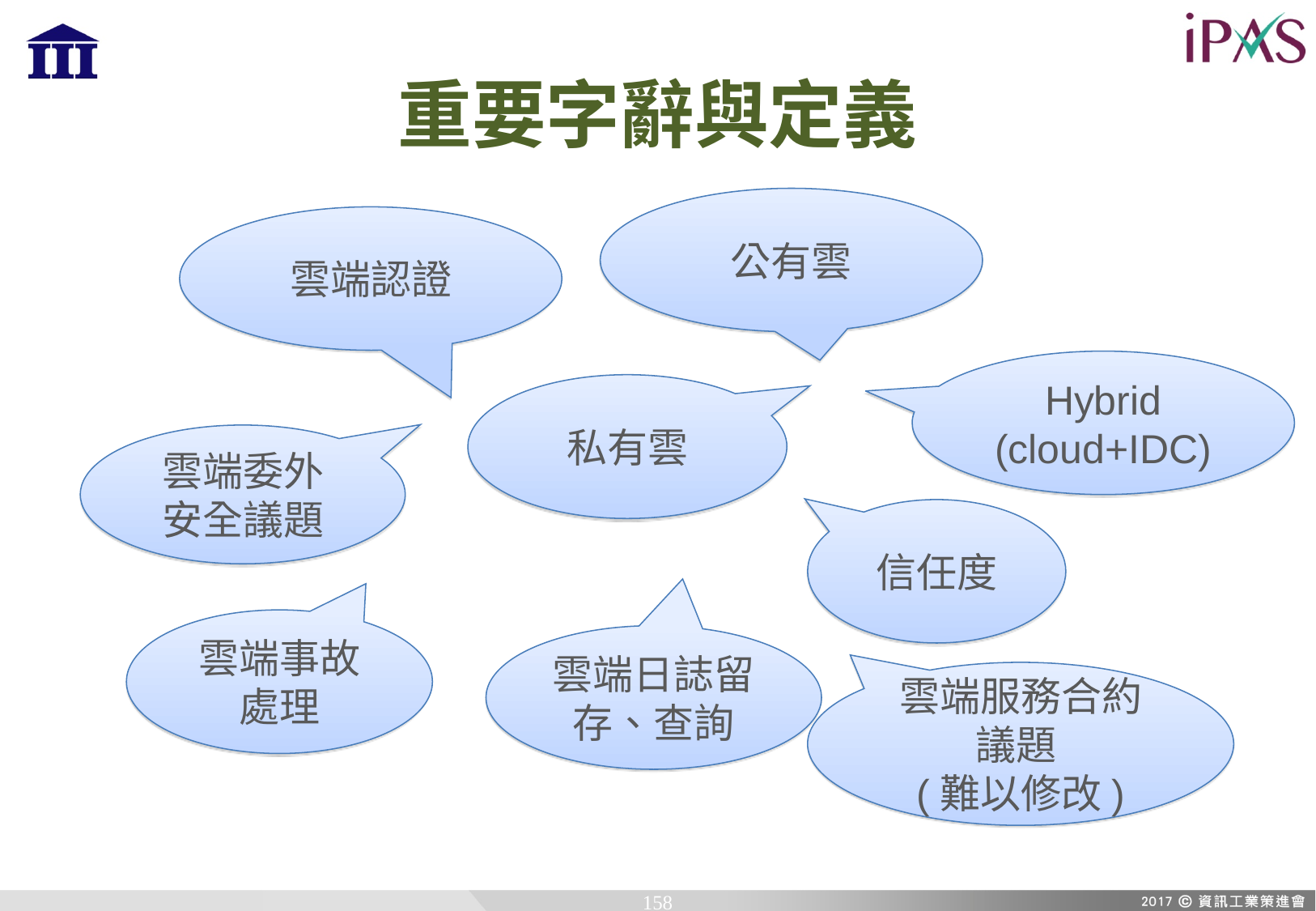

# 重要字辭與定義
公有雲
雲端認證
Hybrid (cloud+IDC)
私有雲
雲端委外 安全議題
信任度
雲端事故處理
雲端日誌留存、查詢
雲端服務合約議題
(難以修改)
158